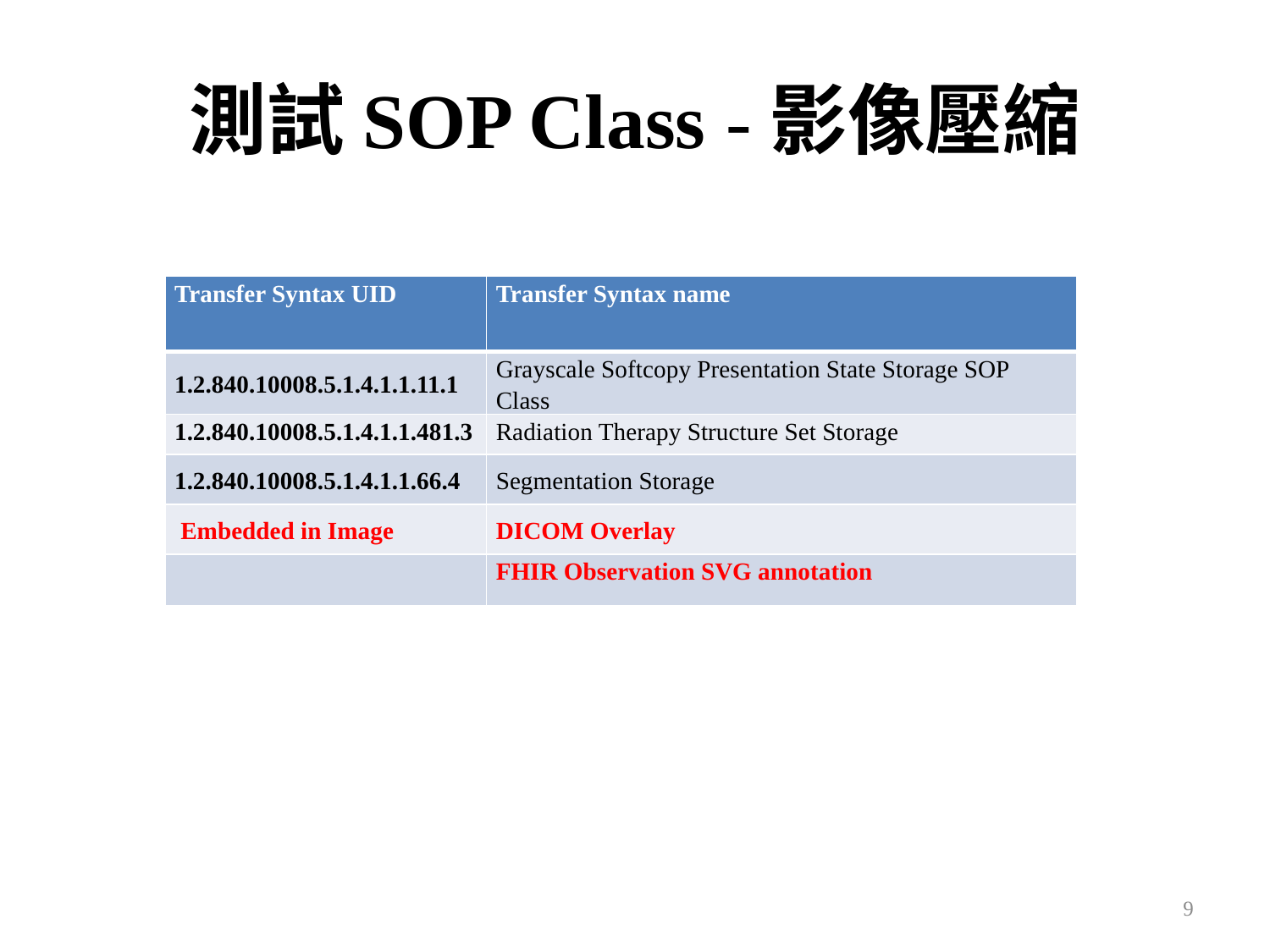

# 測試SOP Class -影像壓縮
| Transfer Syntax UID | Transfer Syntax name |
| --- | --- |
| 1.2.840.10008.5.1.4.1.1.11.1 | Grayscale Softcopy Presentation State Storage SOP Class |
| 1.2.840.10008.5.1.4.1.1.481.3 | Radiation Therapy Structure Set Storage |
| 1.2.840.10008.5.1.4.1.1.66.4 | Segmentation Storage |
| Embedded in Image | DICOM Overlay |
|  | FHIR Observation SVG annotation |
9